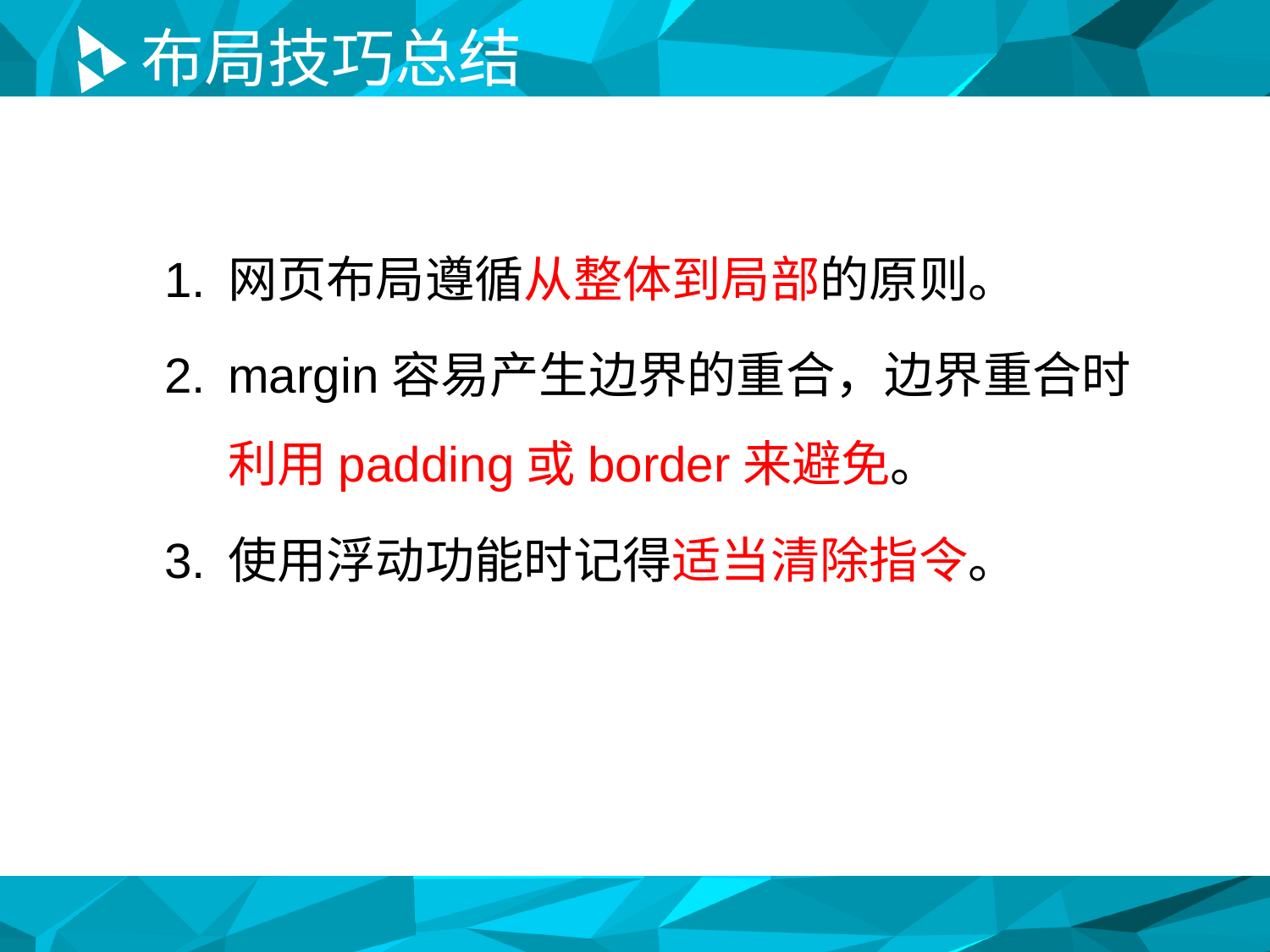

布局技巧总结
网页布局遵循从整体到局部的原则。
margin容易产生边界的重合，边界重合时利用padding或border来避免。
使用浮动功能时记得适当清除指令。